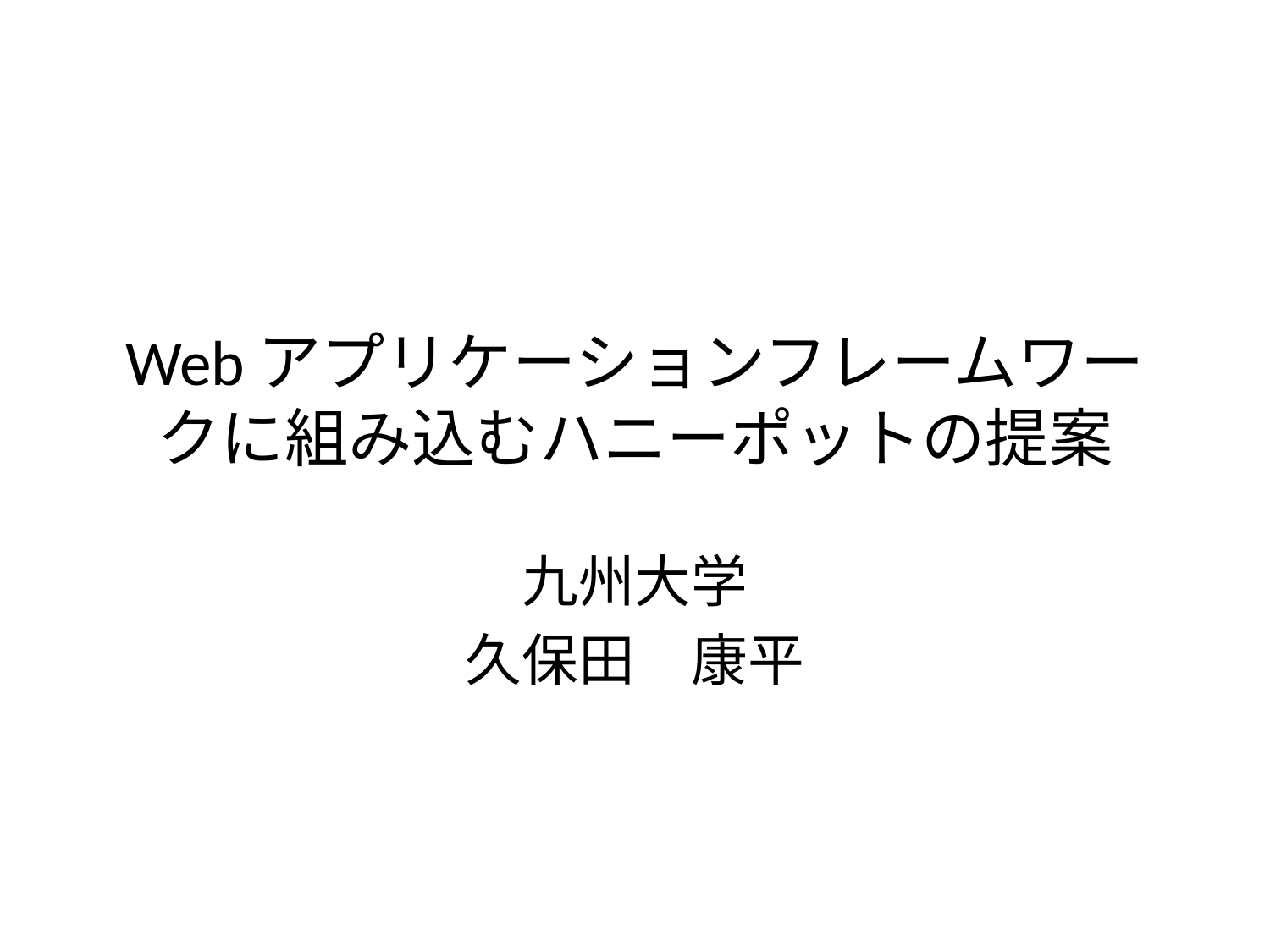

# Webアプリケーションフレームワークに組み込むハニーポットの提案
九州大学
久保田　康平